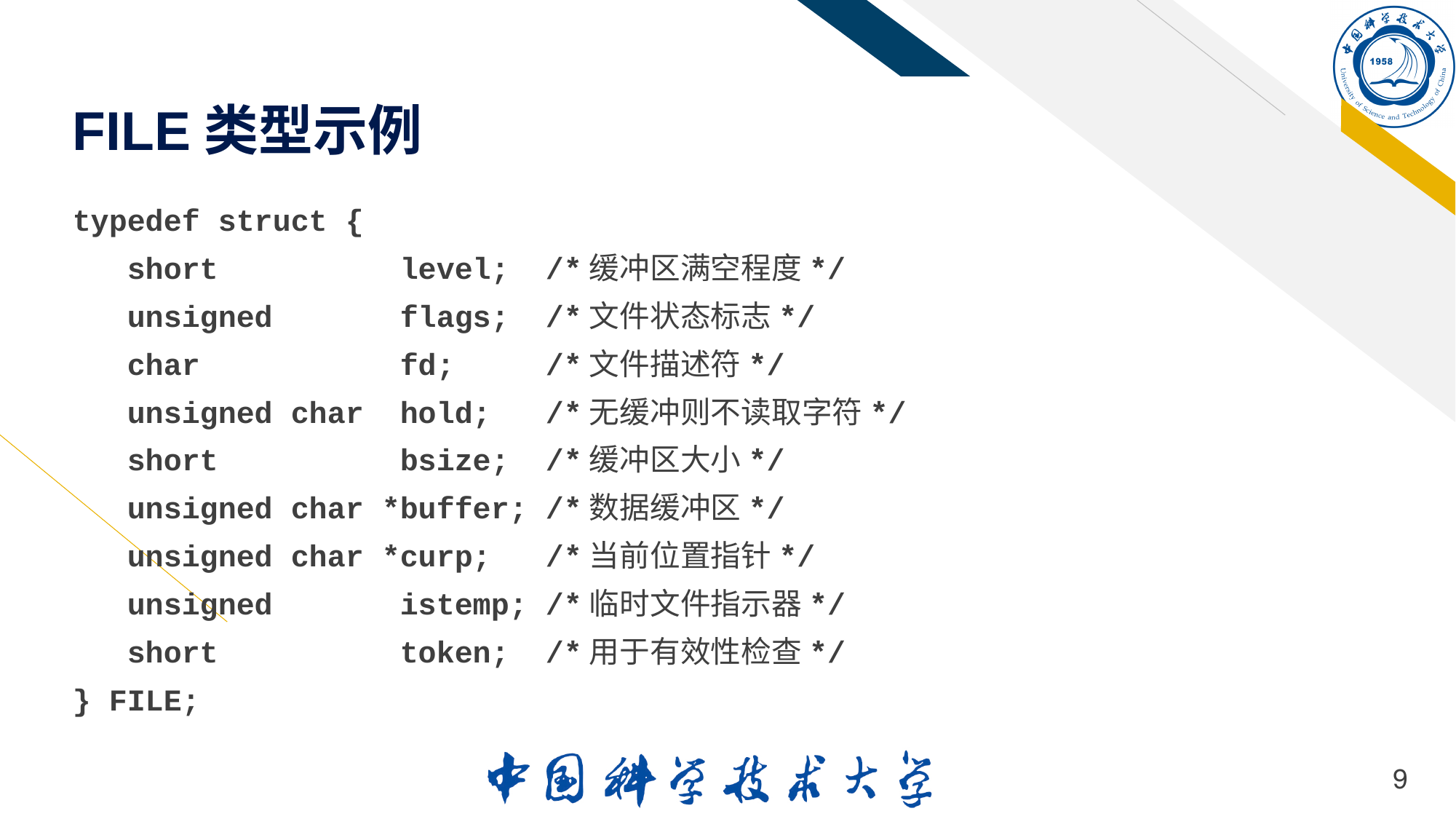

# FILE类型示例
typedef struct {
   short          level;  /*缓冲区满空程度*/
   unsigned       flags;  /*文件状态标志*/
   char           fd;     /*文件描述符*/
   unsigned char  hold;   /*无缓冲则不读取字符*/
   short          bsize;  /*缓冲区大小*/
   unsigned char *buffer; /*数据缓冲区*/
   unsigned char *curp;   /*当前位置指针*/
   unsigned       istemp; /*临时文件指示器*/
   short          token;  /*用于有效性检查*/
} FILE;
9